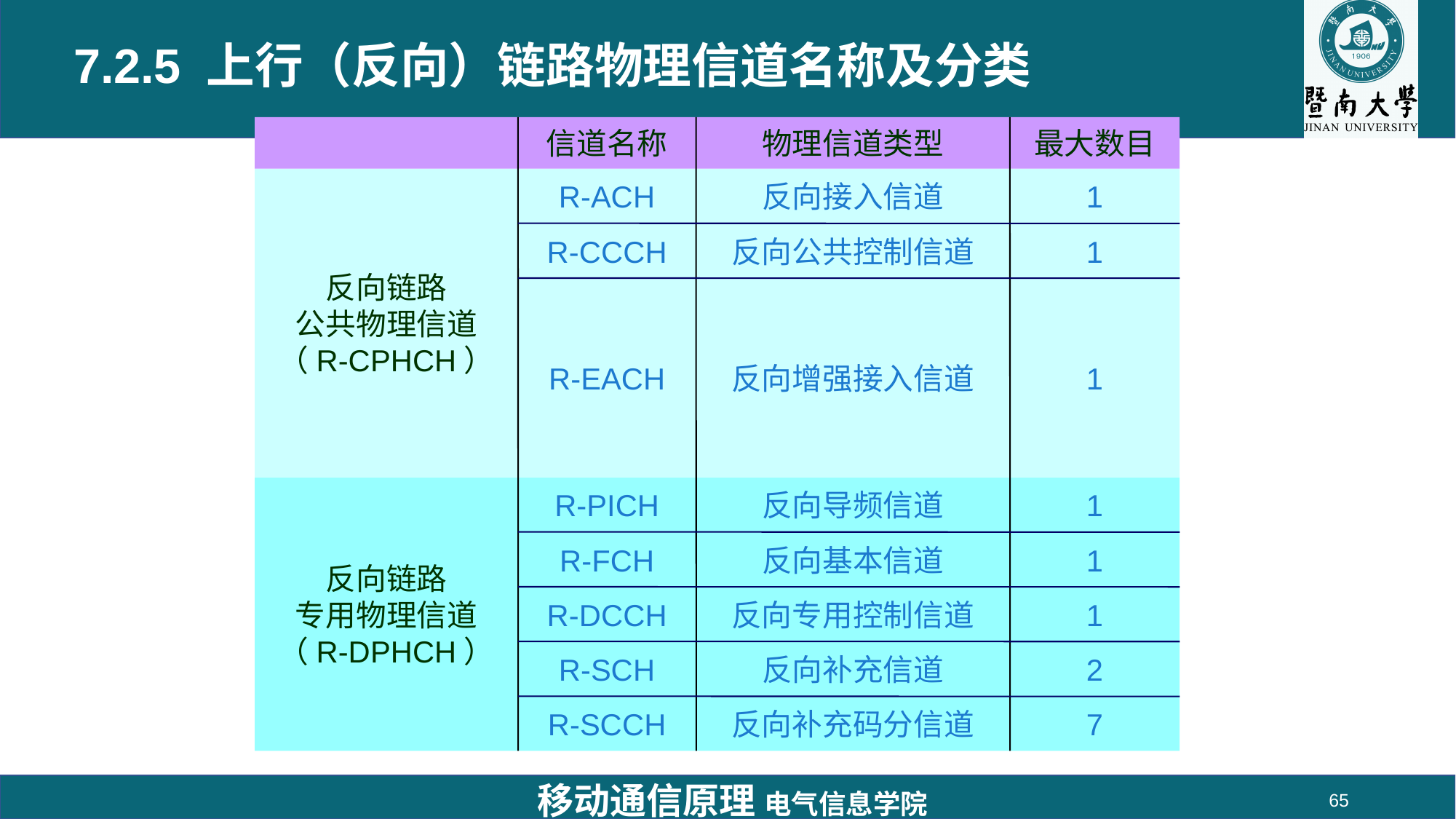

# 7.2.5 上行（反向）链路物理信道名称及分类

信道名称

物理信道类型

最大数目

反向链路
公共物理信道
（R-CPHCH）

R-ACH
反向接入信道
1

R-CCCH

反向公共控制信道
1

R-EACH

反向增强接入信道
1

反向链路
专用物理信道
（R-DPHCH）

R-PICH
反向导频信道
1

R-FCH

反向基本信道
1

R-DCCH

反向专用控制信道
1

R-SCH

反向补充信道
2

R-SCCH

反向补充码分信道
7

移动通信原理 电气信息学院
65